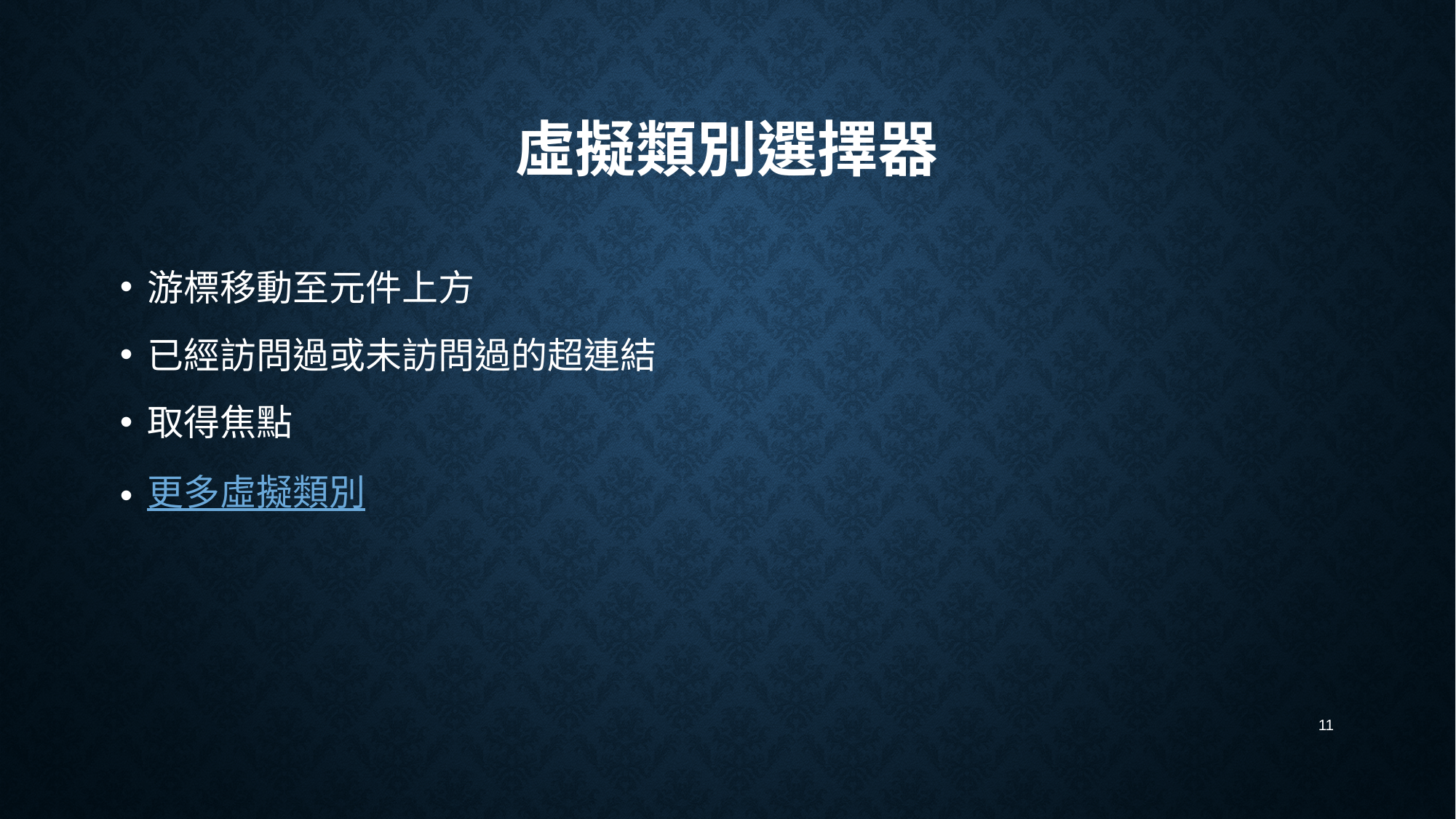

# 虛擬類別選擇器
游標移動至元件上方
已經訪問過或未訪問過的超連結
取得焦點
更多虛擬類別
11